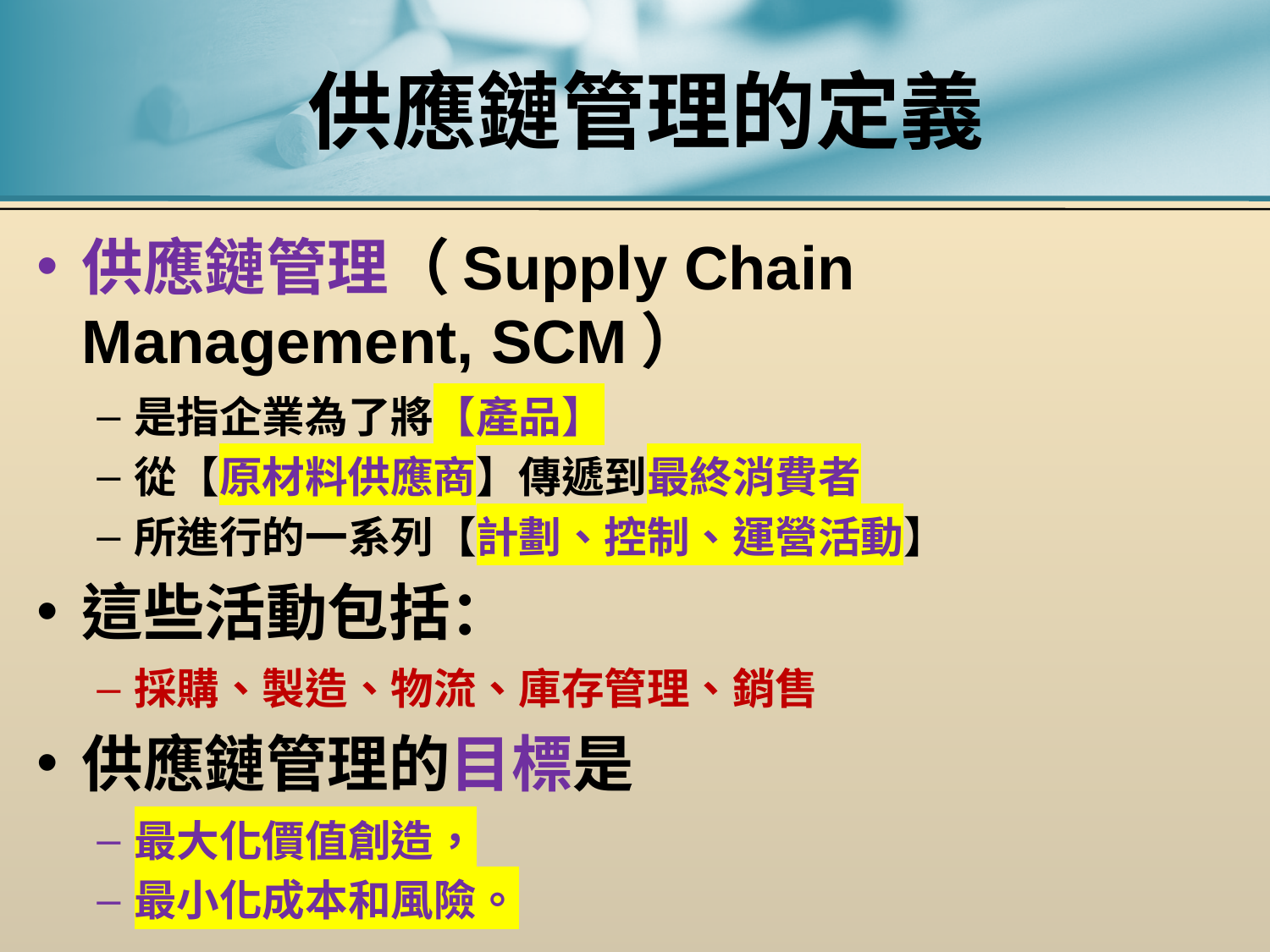

# 供應鏈管理的定義
供應鏈管理（Supply Chain Management, SCM）
是指企業為了將【產品】
從【原材料供應商】傳遞到最終消費者
所進行的一系列【計劃、控制、運營活動】
這些活動包括：
採購、製造、物流、庫存管理、銷售
供應鏈管理的目標是
最大化價值創造，
最小化成本和風險。